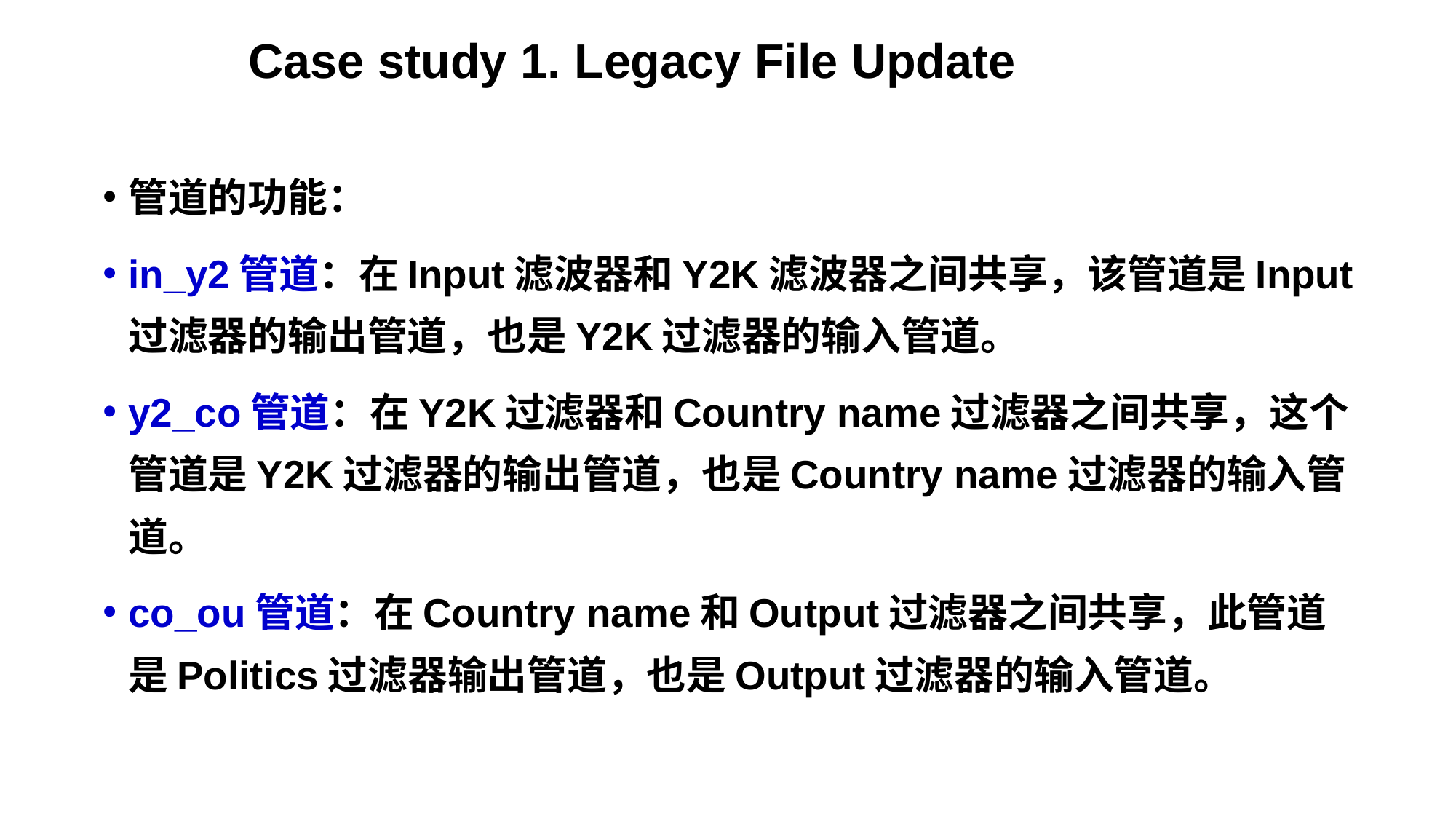

Case study 1. Legacy File Update
管道的功能：
in_y2管道：在Input滤波器和Y2K滤波器之间共享，该管道是Input过滤器的输出管道，也是Y2K过滤器的输入管道。
y2_co管道：在Y2K过滤器和Country name过滤器之间共享，这个管道是Y2K过滤器的输出管道，也是Country name过滤器的输入管道。
co_ou管道：在Country name和Output过滤器之间共享，此管道是Politics过滤器输出管道，也是Output过滤器的输入管道。